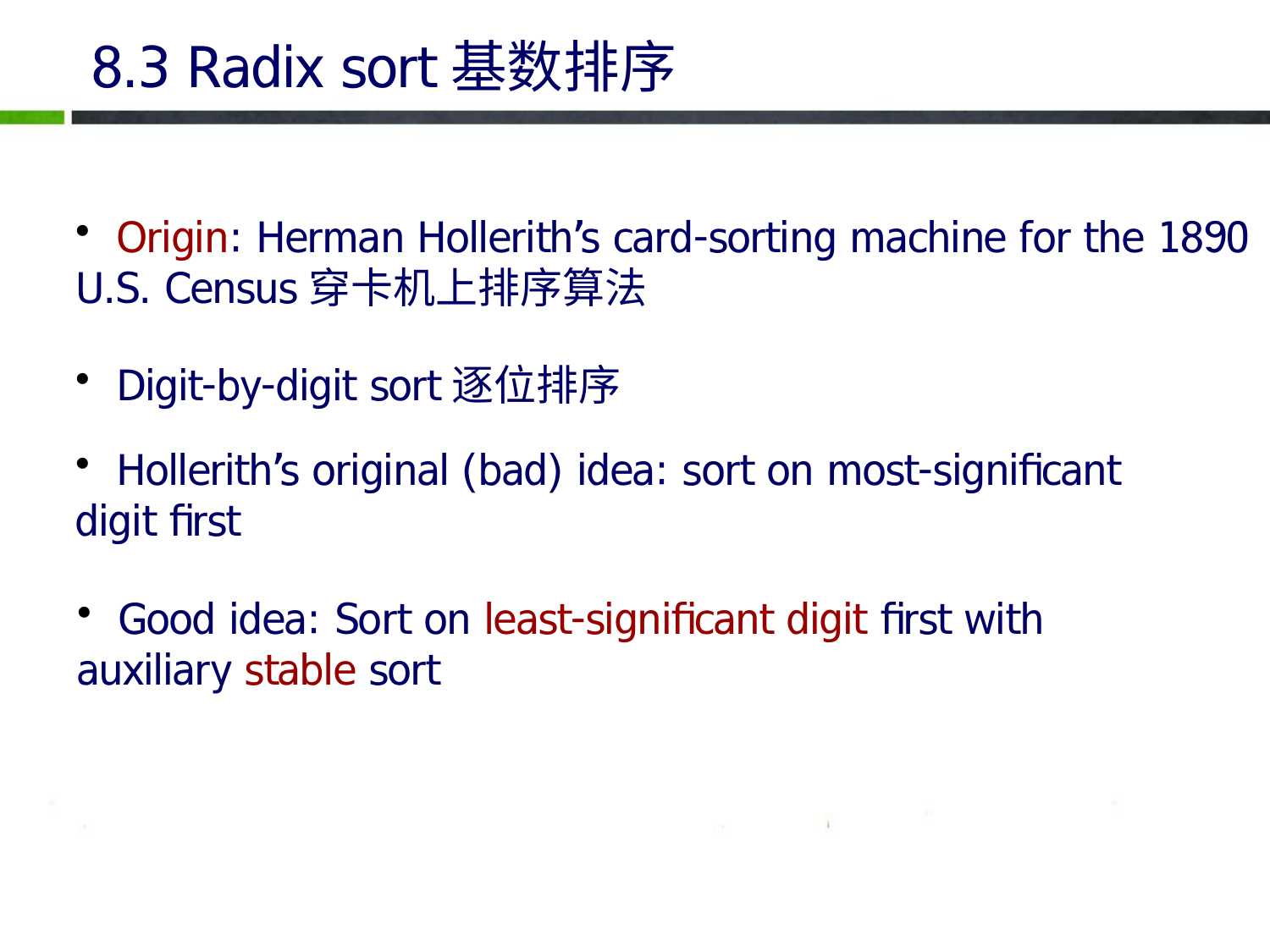

#
8.3 Radix sort基数排序
  Origin: Herman Hollerith’s card-sorting machine for the 1890 U.S. Census穿卡机上排序算法

  Digit-by-digit sort逐位排序
  Hollerith’s original (bad) idea: sort on most-significant digit first
  Good idea: Sort on least-significant digit first with auxiliary stable sort